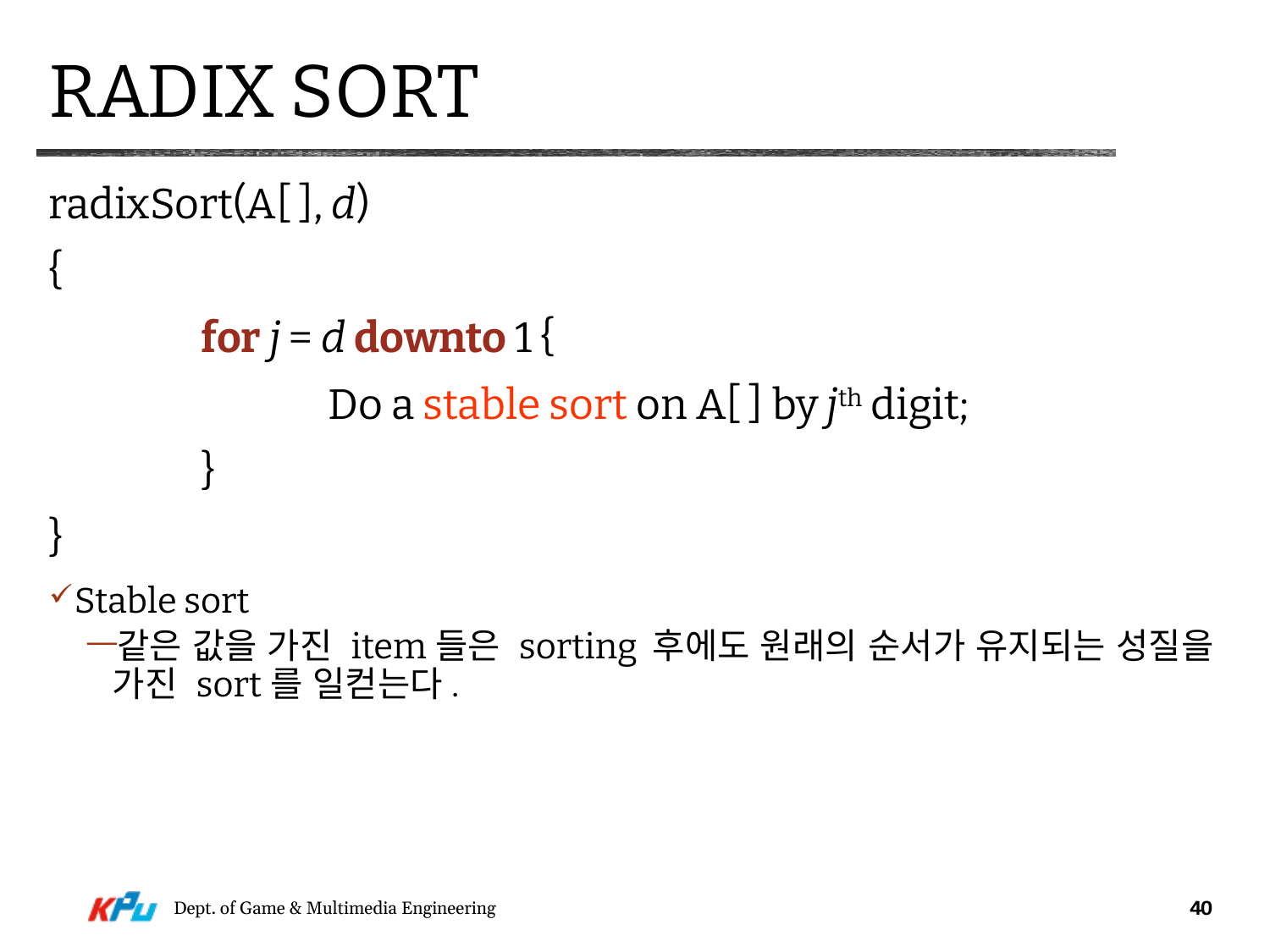

# Radix Sort
radixSort(A[ ], d)
{
		for j = d downto 1 {
			Do a stable sort on A[ ] by jth digit;
		}
}
Stable sort
같은 값을 가진 item들은 sorting 후에도 원래의 순서가 유지되는 성질을 가진 sort를 일컫는다.

Dept. of Game & Multimedia Engineering
40